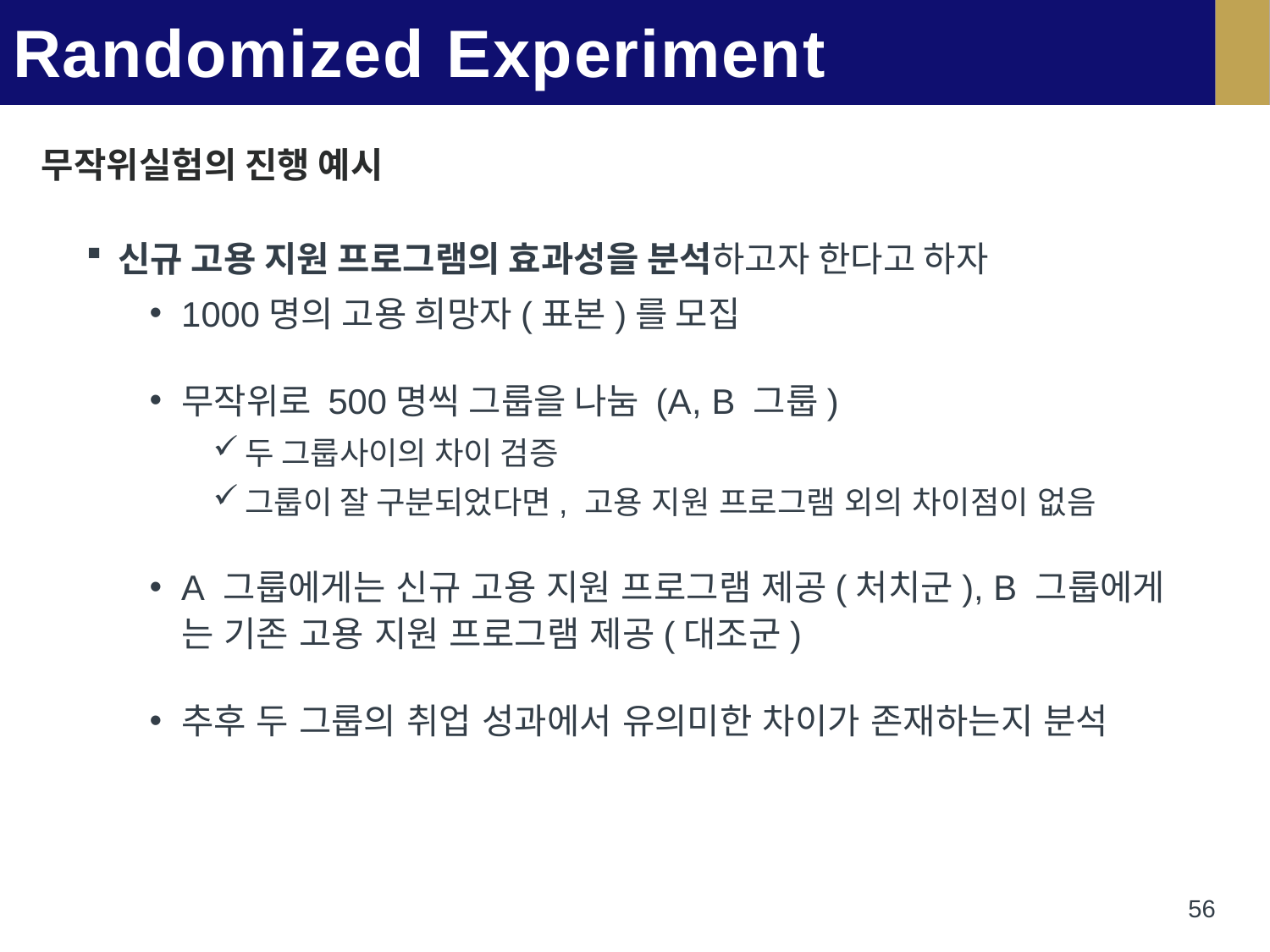

# Randomized Experiment
무작위실험의 진행 예시

신규 고용 지원 프로그램의 효과성을 분석하고자 한다고 하자
1000명의 고용 희망자(표본)를 모집

무작위로 500명씩 그룹을 나눔 (A, B 그룹)
두 그룹사이의 차이 검증
그룹이 잘 구분되었다면, 고용 지원 프로그램 외의 차이점이 없음

A 그룹에게는 신규 고용 지원 프로그램 제공(처치군), B 그룹에게
는 기존 고용 지원 프로그램 제공(대조군)

추후 두 그룹의 취업 성과에서 유의미한 차이가 존재하는지 분석
56